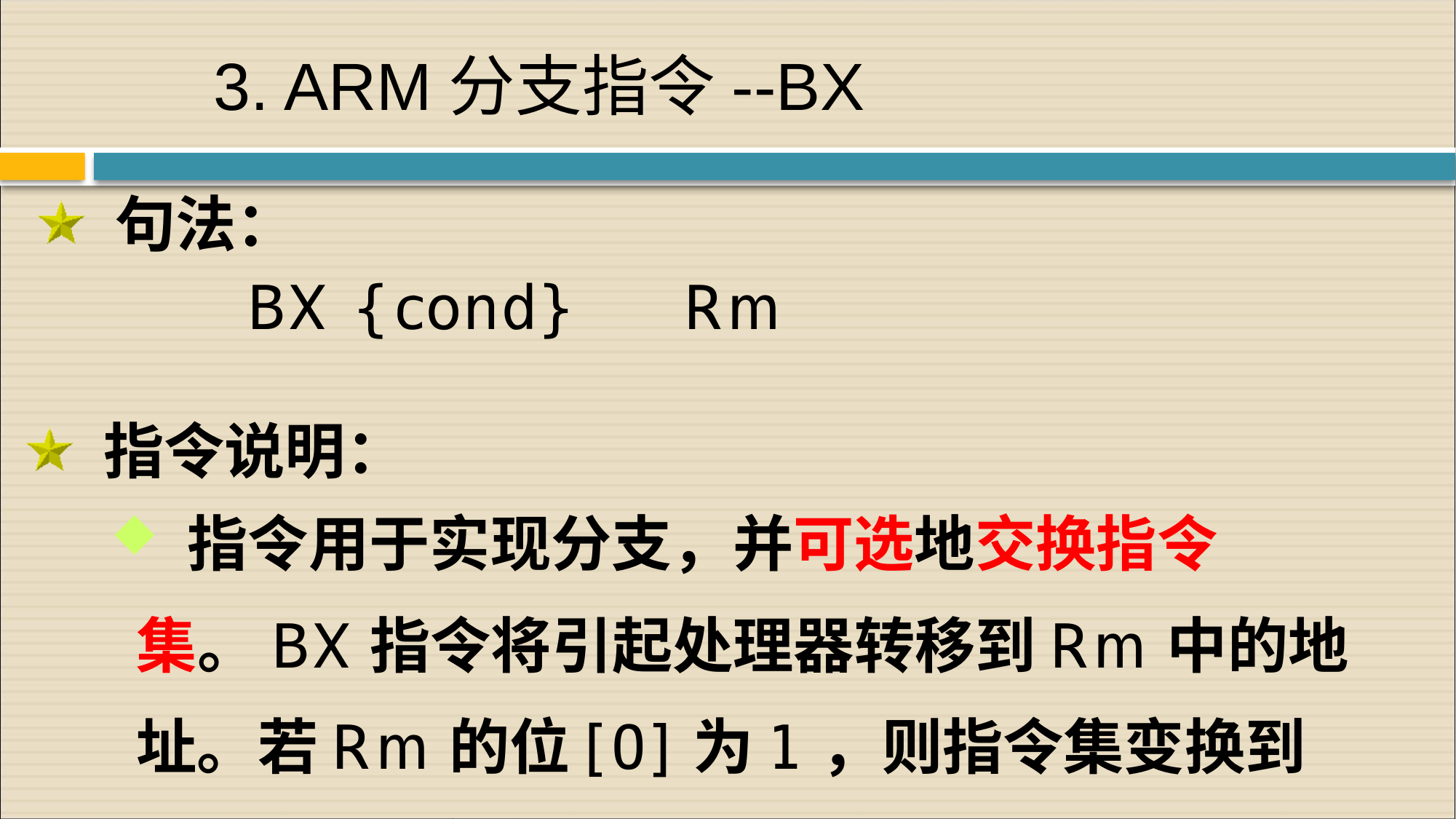

# 3. ARM分支指令--BX
 句法：
BX	{cond}	Rm
 指令说明：
 指令用于实现分支，并可选地交换指令集。BX指令将引起处理器转移到Rm中的地址。若Rm的位[0]为1，则指令集变换到Thumb指令集。